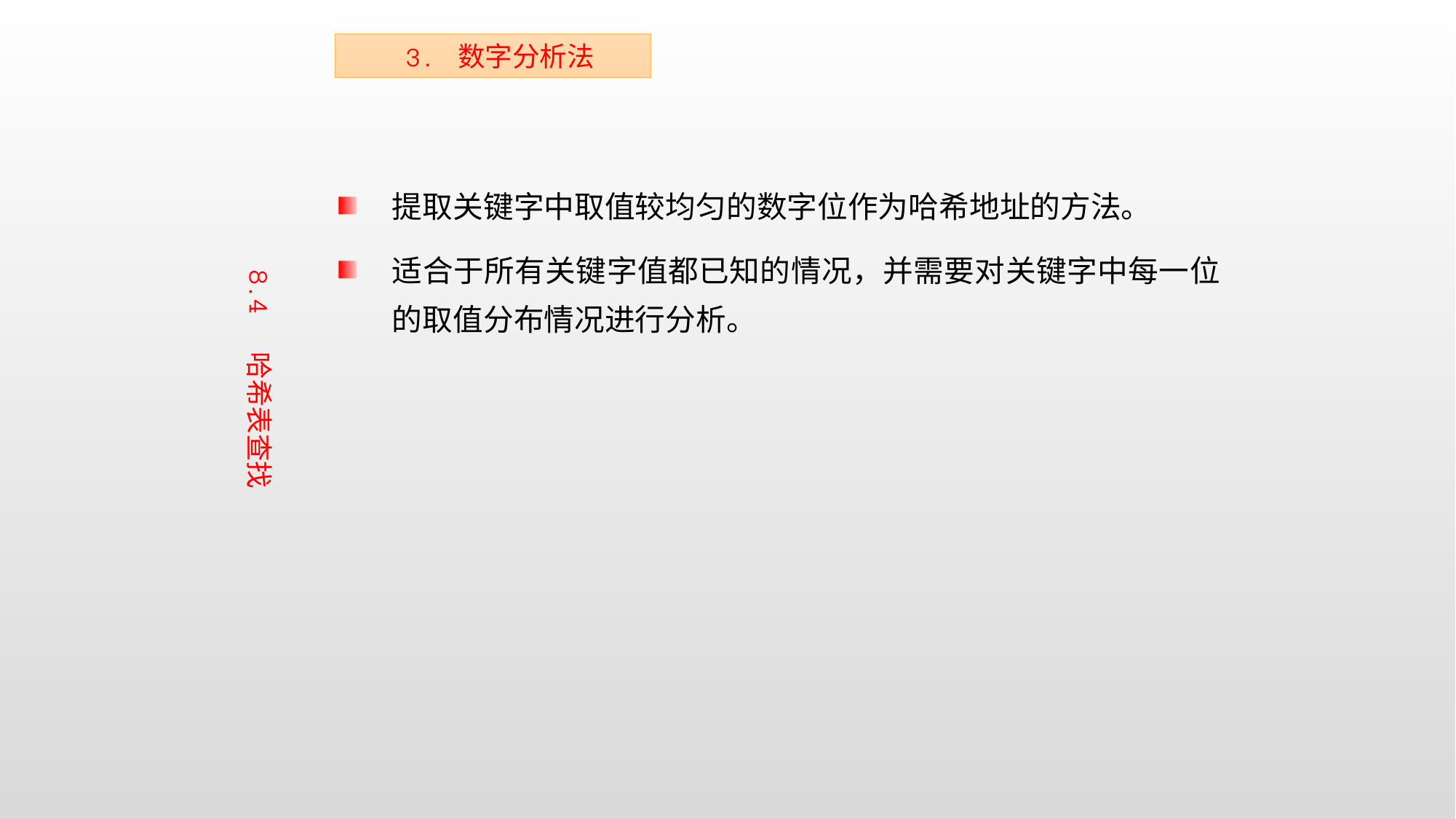

3. 数字分析法
提取关键字中取值较均匀的数字位作为哈希地址的方法。
适合于所有关键字值都已知的情况，并需要对关键字中每一位的取值分布情况进行分析。
8.4  哈希表查找